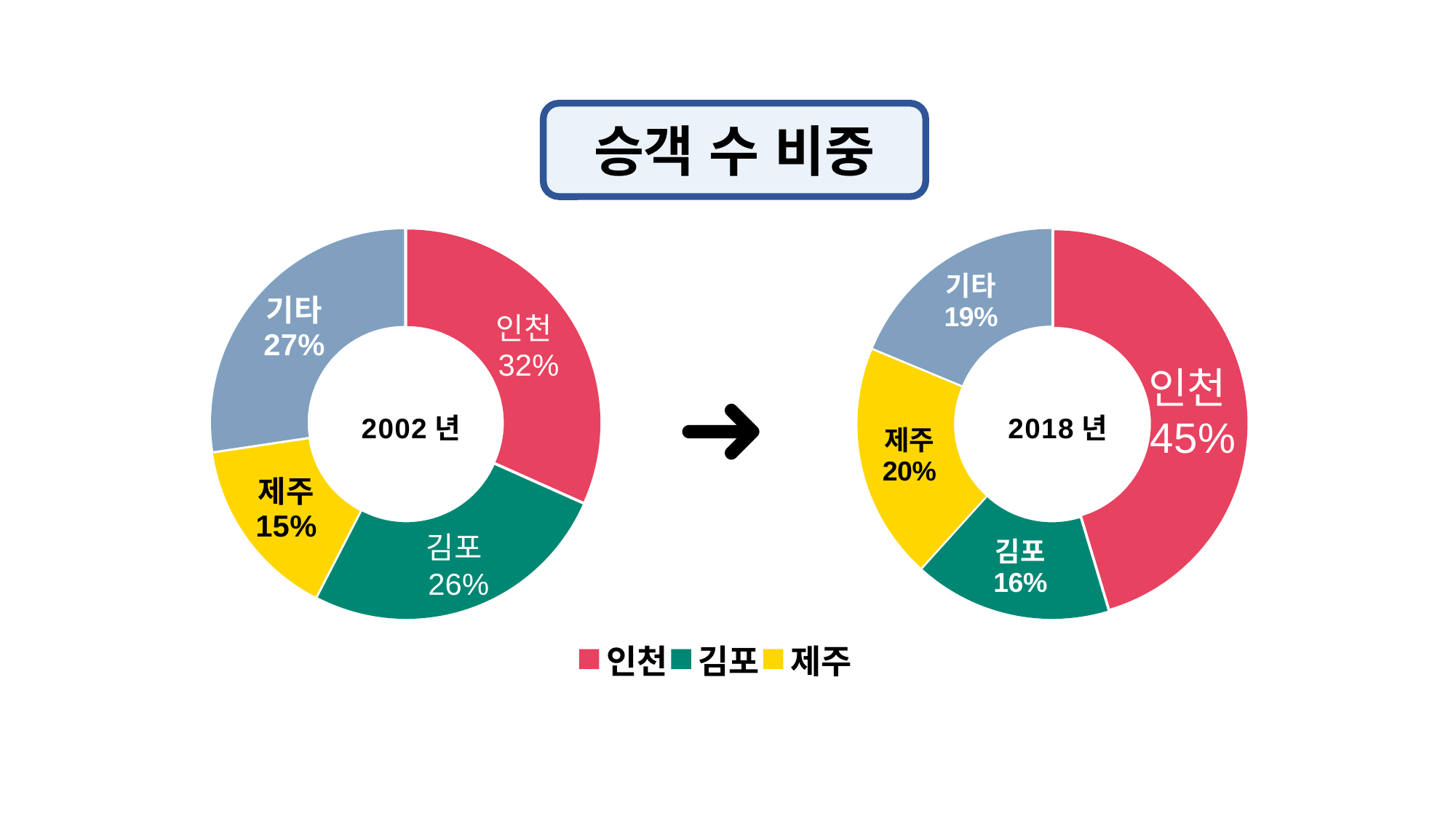

### Chart:  2002년

| Category | 2002년 |
|---|---|
| 인천 | 31.686241579226248 |
| 김포 | 25.887847355970646 |
| 제주 | 15.054762822470938 |
| 기타 | 27.371148242332165 |

### Chart:  2018년

| Category | 2018년 |
|---|---|
| 인천 | 45.35007272352879 |
| 김포 | 16.3453544556081 |
| 제주 | 19.569380295400045 |
| 기타 | 18.73519252546307 |
승객 수 비중
➜